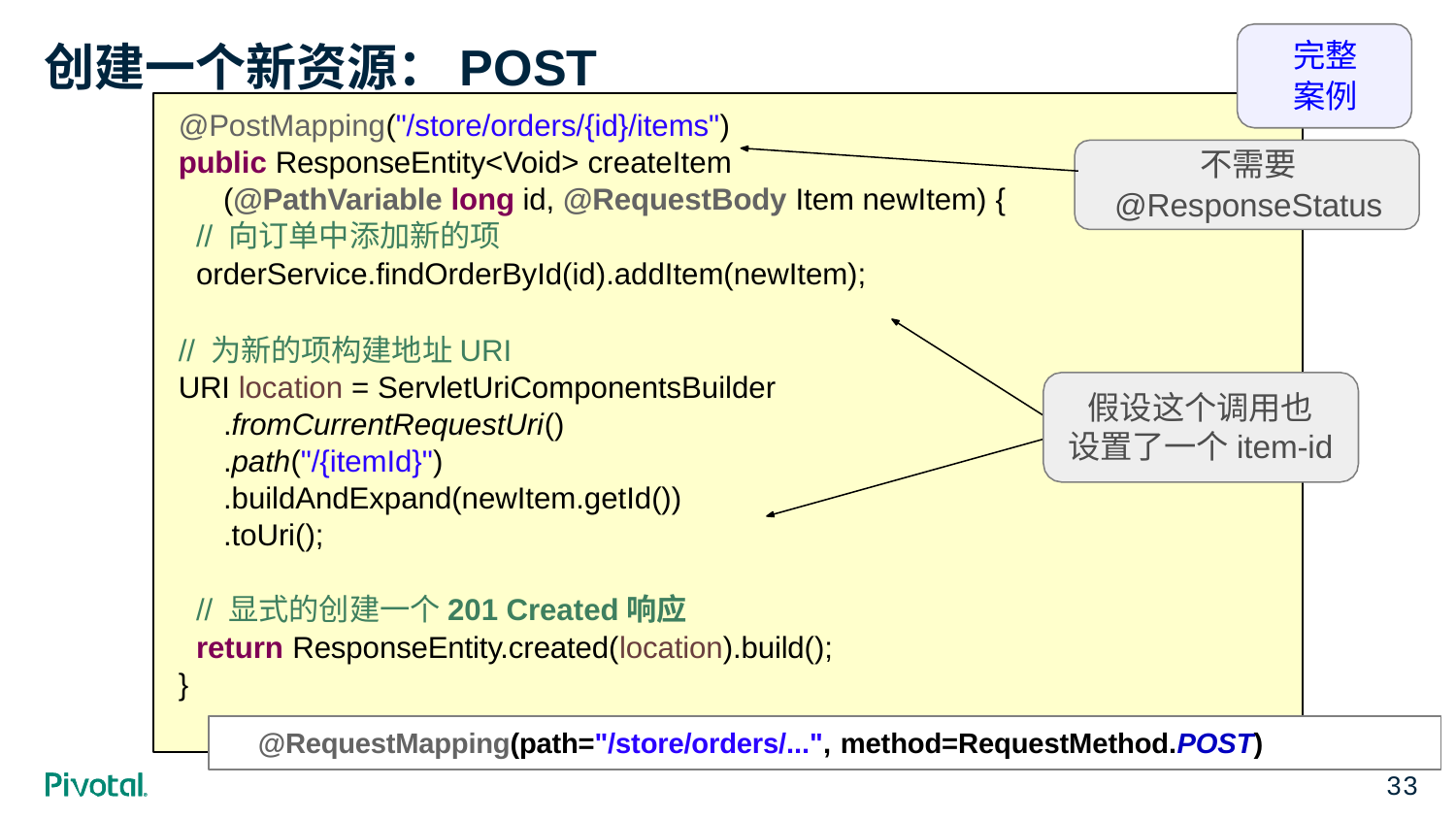

完整
案例
# 创建一个新资源：POST

@PostMapping("/store/orders/{id}/items")
public ResponseEntity<Void> createItem
(@PathVariable long id, @RequestBody Item newItem) {
// 向订单中添加新的项  orderService.findOrderById(id).addItem(newItem);

// 为新的项构建地址URI
URI location = ServletUriComponentsBuilder
.fromCurrentRequestUri()
.path("/{itemId}")
.buildAndExpand(newItem.getId())
.toUri();

// 显式的创建一个201 Created响应
return ResponseEntity.created(location).build();
}

不需要
@ResponseStatus

假设这个调用也
设置了一个item-id

@RequestMapping(path="/store/orders/...", method=RequestMethod.POST)
33